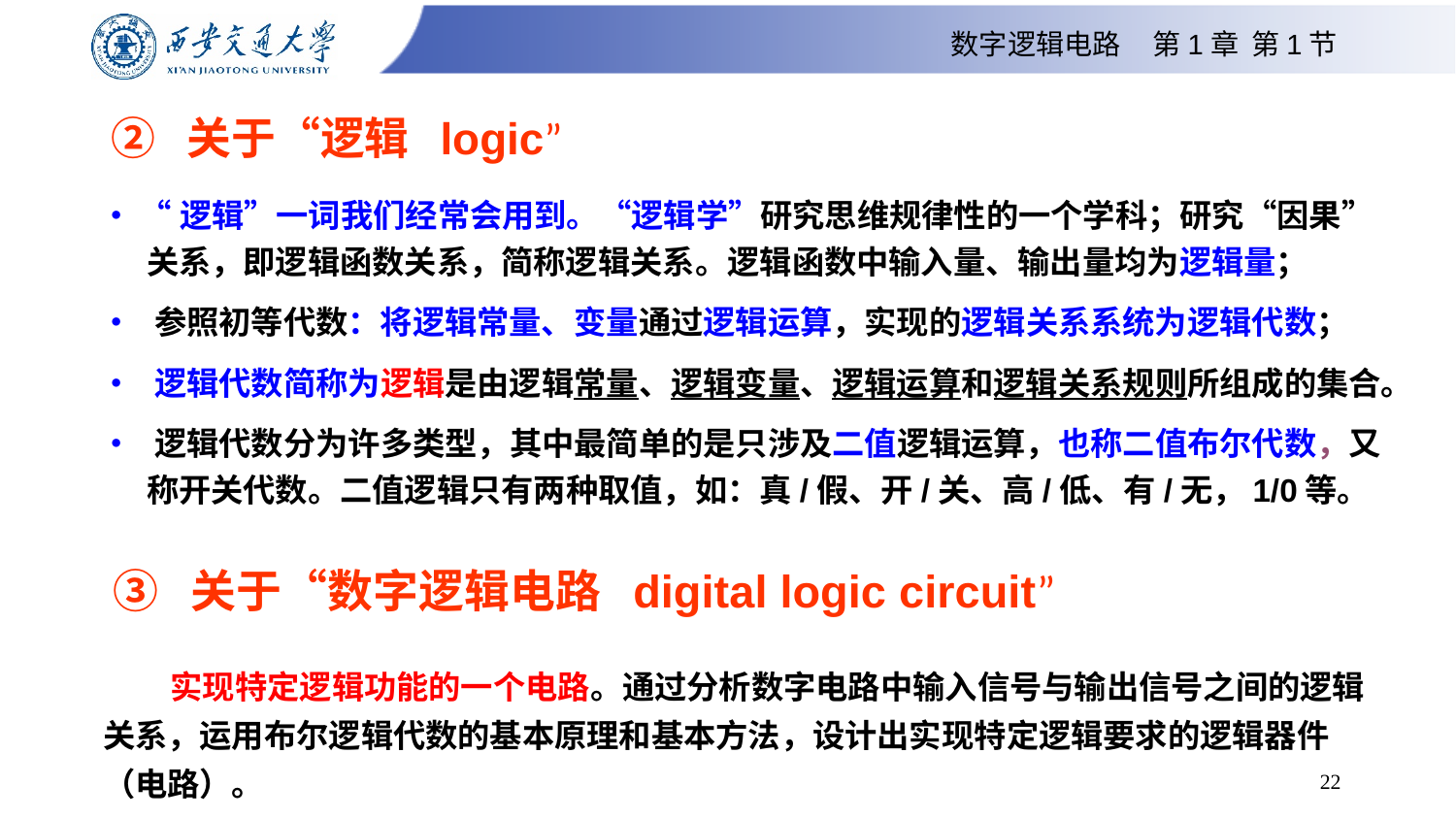

数字逻辑电路     第1章  第1节
# ②  关于“逻辑  logic”
• “逻辑”一词我们经常会用到。“逻辑学”研究思维规律性的一个学科；研究“因果”关系，即逻辑函数关系，简称逻辑关系。逻辑函数中输入量、输出量均为逻辑量；
•  参照初等代数：将逻辑常量、变量通过逻辑运算，实现的逻辑关系系统为逻辑代数；
•  逻辑代数简称为逻辑是由逻辑常量、逻辑变量、逻辑运算和逻辑关系规则所组成的集合。
•  逻辑代数分为许多类型，其中最简单的是只涉及二值逻辑运算，也称二值布尔代数，又称开关代数。二值逻辑只有两种取值，如：真/假、开/关、高/低、有/无，1/0等。
 ③  关于“数字逻辑电路  digital logic circuit”
实现特定逻辑功能的一个电路。通过分析数字电路中输入信号与输出信号之间的逻辑关系，运用布尔逻辑代数的基本原理和基本方法，设计出实现特定逻辑要求的逻辑器件（电路）。
22